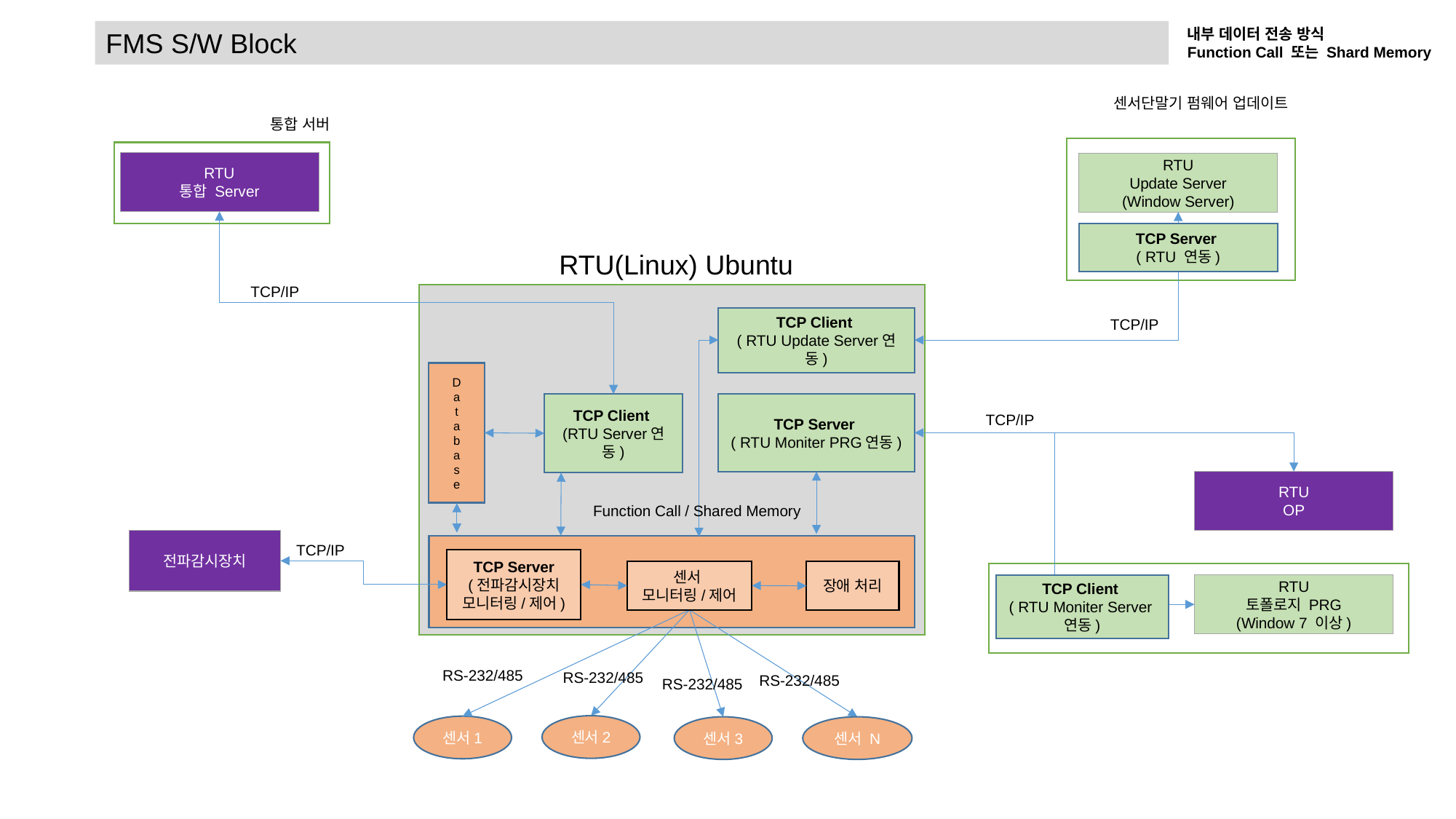

내부 데이터 전송 방식
Function Call 또는 Shard Memory
FMS S/W Block
센서단말기 펌웨어 업데이트
통합 서버

RTU
통합 Server
RTU
Update Server
(Window Server)
TCP Server
( RTU 연동)
RTU(Linux) Ubuntu
TCP/IP

TCP Client
( RTU Update Server연동)
TCP/IP
D
a
t
a
b
a
s
e
TCP Client
(RTU Server연동)
TCP Server
( RTU Moniter PRG연동)
TCP/IP
RTU
OP
Function Call / Shared Memory
전파감시장치
TCP/IP

TCP Server
(전파감시장치 모니터링/제어)
센서
모니터링/제어
장애 처리

RTU
토폴로지 PRG
(Window 7 이상)
TCP Client
( RTU Moniter Server연동)
RS-232/485
RS-232/485
RS-232/485
RS-232/485
센서2
센서1
센서3
센서 N